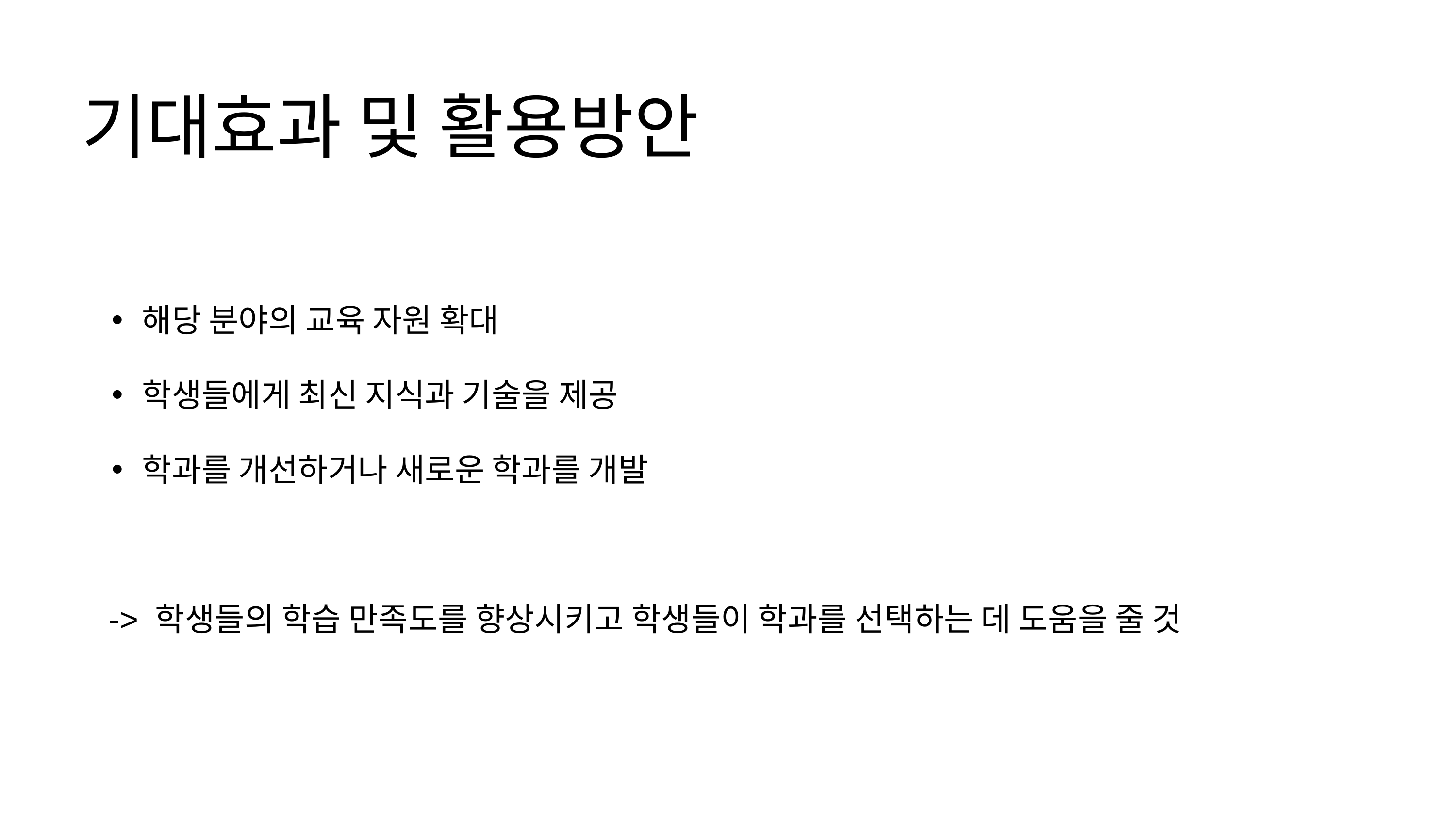

기대효과 및 활용방안
해당 분야의 교육 자원 확대
학생들에게 최신 지식과 기술을 제공
학과를 개선하거나 새로운 학과를 개발

   -> 학생들의 학습 만족도를 향상시키고 학생들이 학과를 선택하는 데 도움을 줄 것